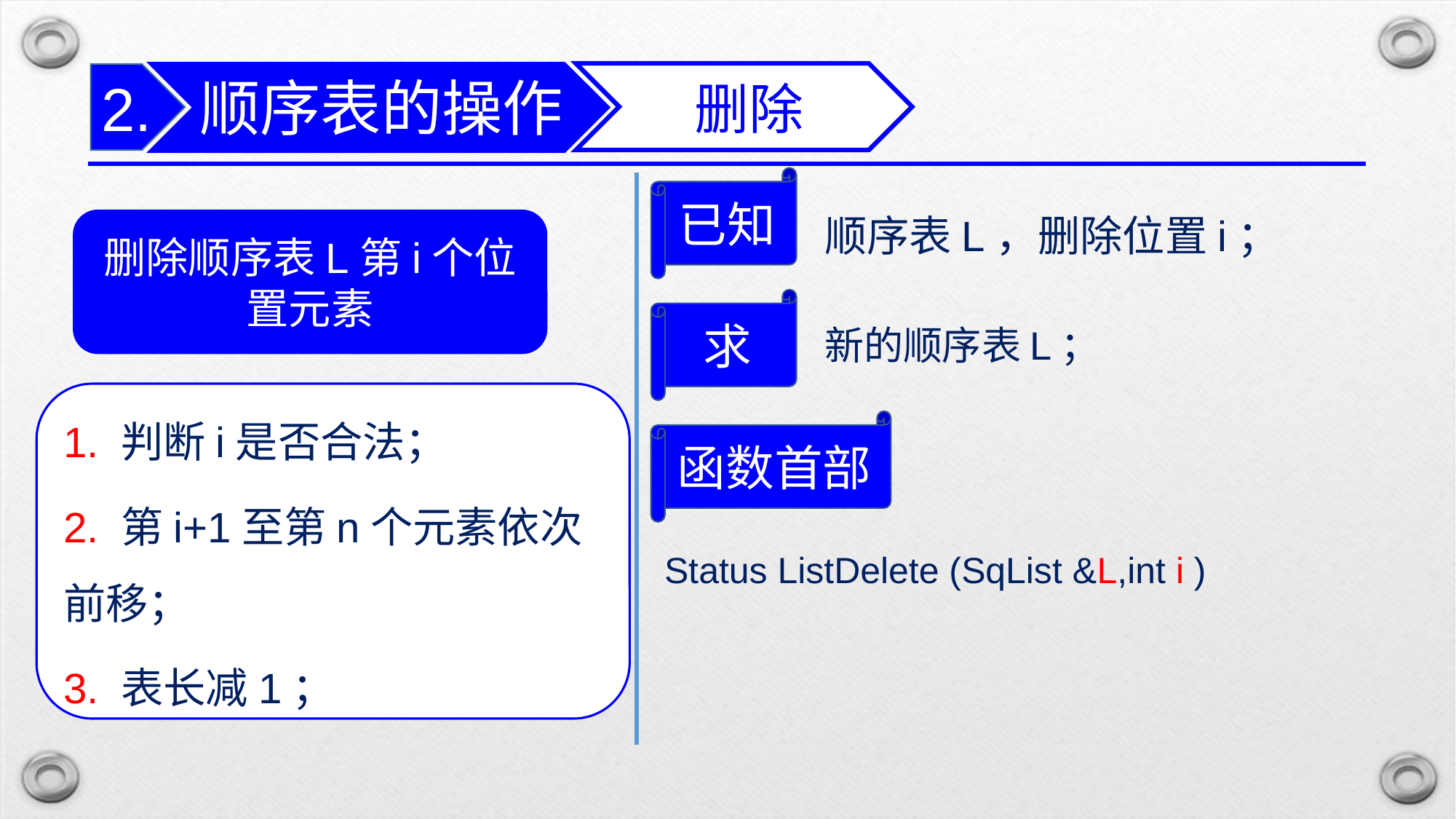

顺序表的操作

删除

2.
已知
顺序表L，删除位置i；
删除顺序表L第i个位置元素
求
新的顺序表L；
1. 判断i是否合法；
2. 第i+1至第n个元素依次前移；
3. 表长减1；
函数首部
Status ListDelete (SqList &L,int i )